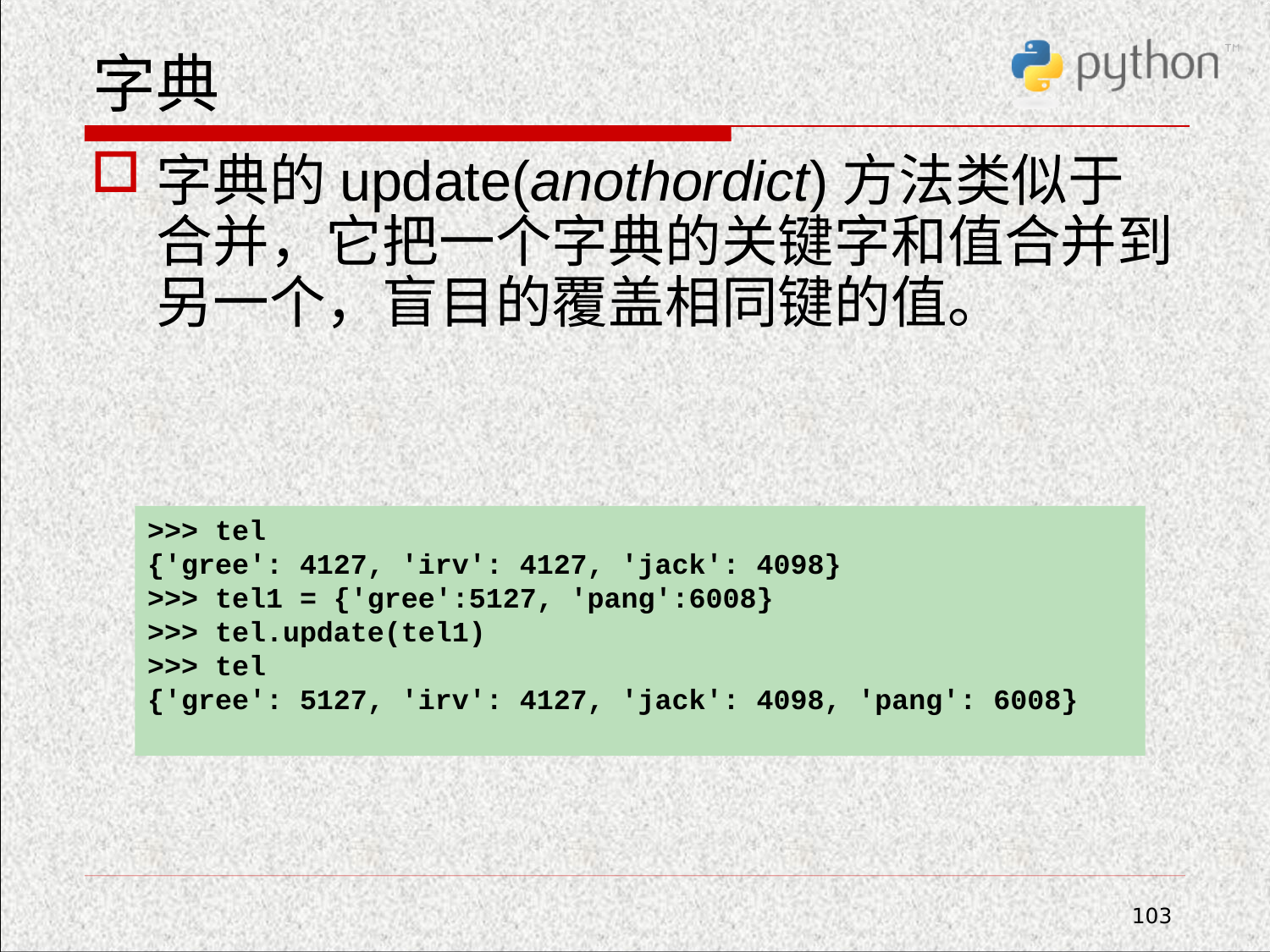

# 字典
字典的update(anothordict)方法类似于合并，它把一个字典的关键字和值合并到另一个，盲目的覆盖相同键的值。
>>> tel
{'gree': 4127, 'irv': 4127, 'jack': 4098}
>>> tel1 = {'gree':5127, 'pang':6008}
>>> tel.update(tel1)
>>> tel
{'gree': 5127, 'irv': 4127, 'jack': 4098, 'pang': 6008}
103